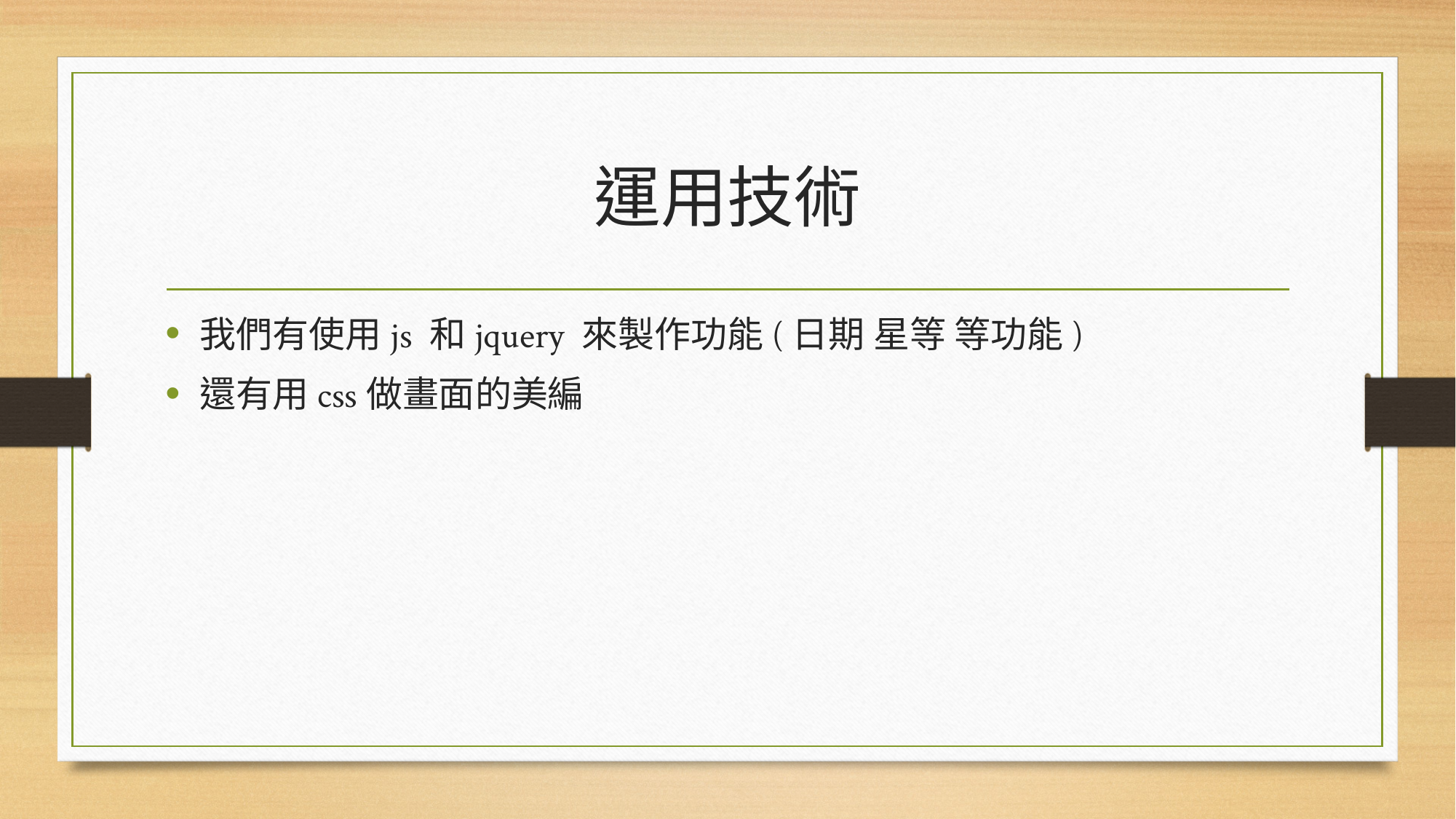

# 運用技術
我們有使用js 和jquery 來製作功能(日期 星等 等功能)
還有用css做畫面的美編